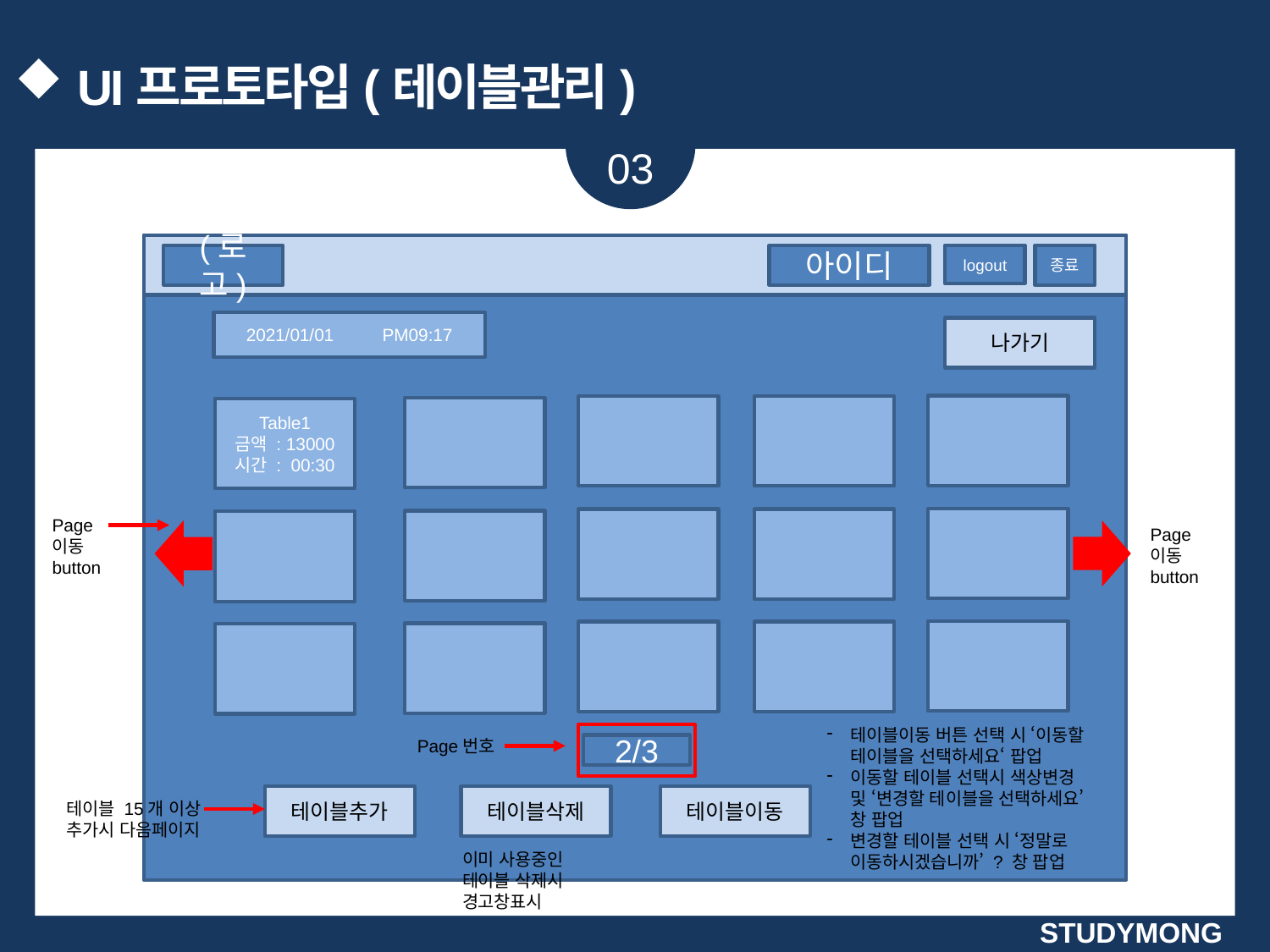

UI프로토타입(테이블관리)

03

(로고)
아이디
logout
종료
2021/01/01          PM09:17
나가기

Table1
금액 : 13000
시간 :  00:30
Page이동button

Page이동button

테이블이동 버튼 선택 시 ‘이동할 테이블을 선택하세요‘ 팝업
이동할 테이블 선택시 색상변경 및 ‘변경할 테이블을 선택하세요’ 창 팝업
변경할 테이블 선택 시 ‘정말로 이동하시겠습니까’ ? 창 팝업

Page번호
2/3
테이블추가
테이블삭제
테이블이동
테이블 15개 이상 추가시 다음페이지
이미 사용중인 테이블 삭제시 경고창표시
STUDYMONG